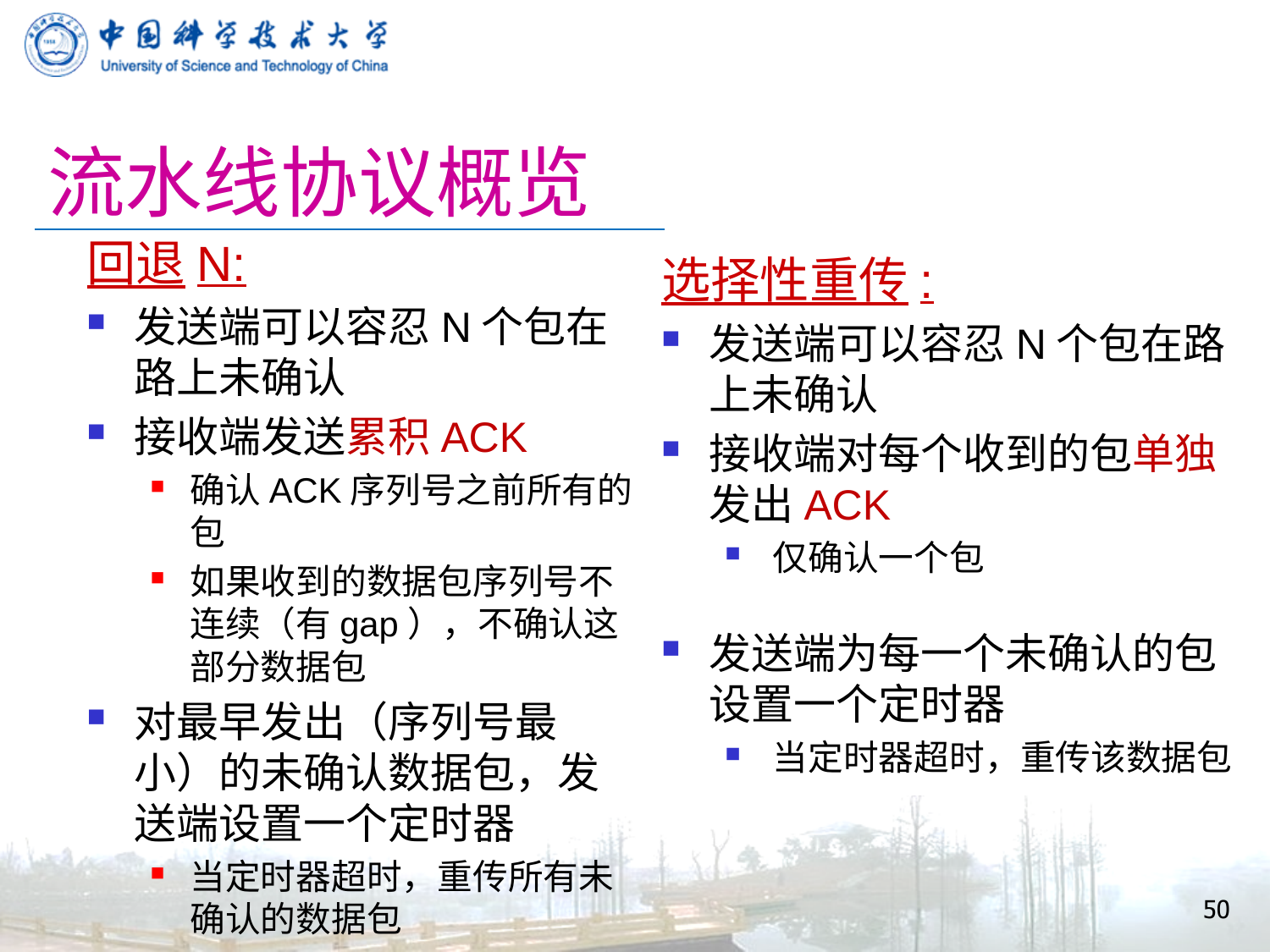

# 流水线协议概览
回退N:
发送端可以容忍N个包在路上未确认
接收端发送累积ACK
确认ACK序列号之前所有的包
如果收到的数据包序列号不连续（有gap），不确认这部分数据包
对最早发出（序列号最小）的未确认数据包，发送端设置一个定时器
当定时器超时，重传所有未确认的数据包
选择性重传:
发送端可以容忍N个包在路上未确认
接收端对每个收到的包单独发出ACK
仅确认一个包

发送端为每一个未确认的包设置一个定时器
当定时器超时，重传该数据包
50